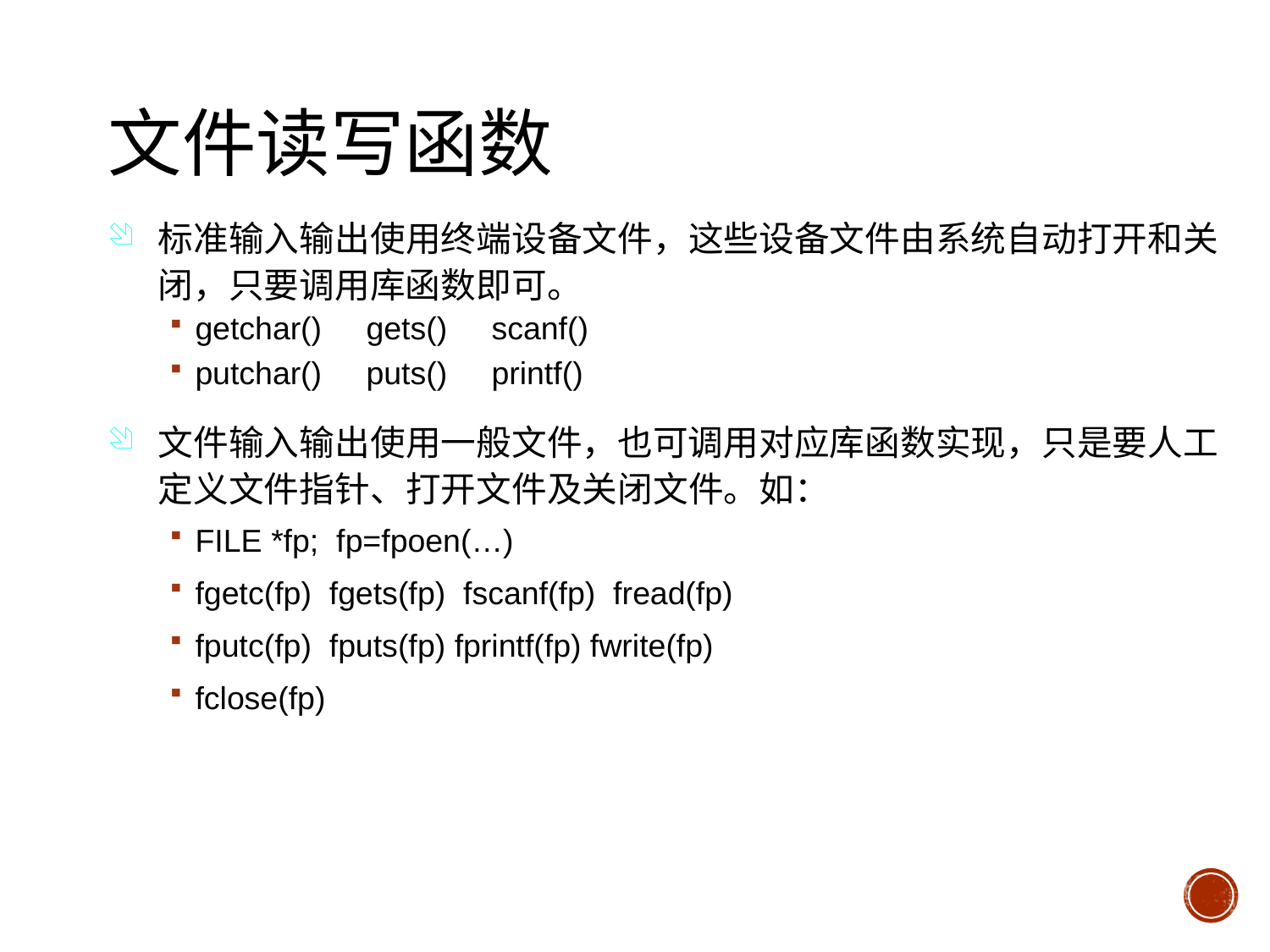

# 文件读写函数
标准输入输出使用终端设备文件，这些设备文件由系统自动打开和关闭，只要调用库函数即可。
getchar()     gets()     scanf()
putchar()     puts()     printf()
文件输入输出使用一般文件，也可调用对应库函数实现，只是要人工定义文件指针、打开文件及关闭文件。如：
FILE *fp;  fp=fpoen(…)
fgetc(fp)  fgets(fp)  fscanf(fp)  fread(fp)
fputc(fp)  fputs(fp) fprintf(fp) fwrite(fp)
fclose(fp)